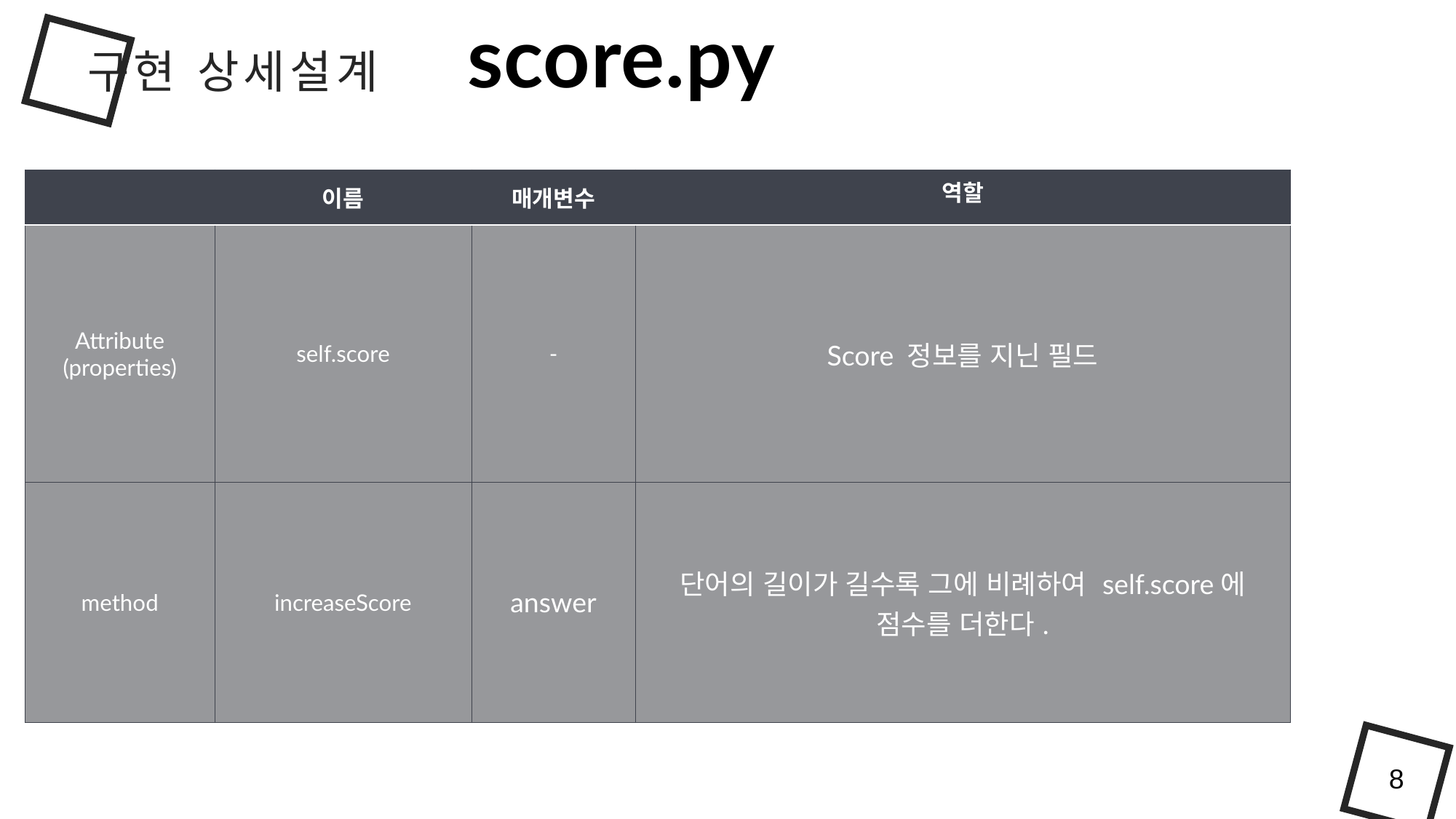

score.py

구현 상세설계
|  | 이름 | 매개변수 | 역할 |
| --- | --- | --- | --- |
| Attribute (properties) | self.score | - | Score 정보를 지닌 필드 |
| method | increaseScore | answer | 단어의 길이가 길수록 그에 비례하여 self.score에 점수를 더한다. |